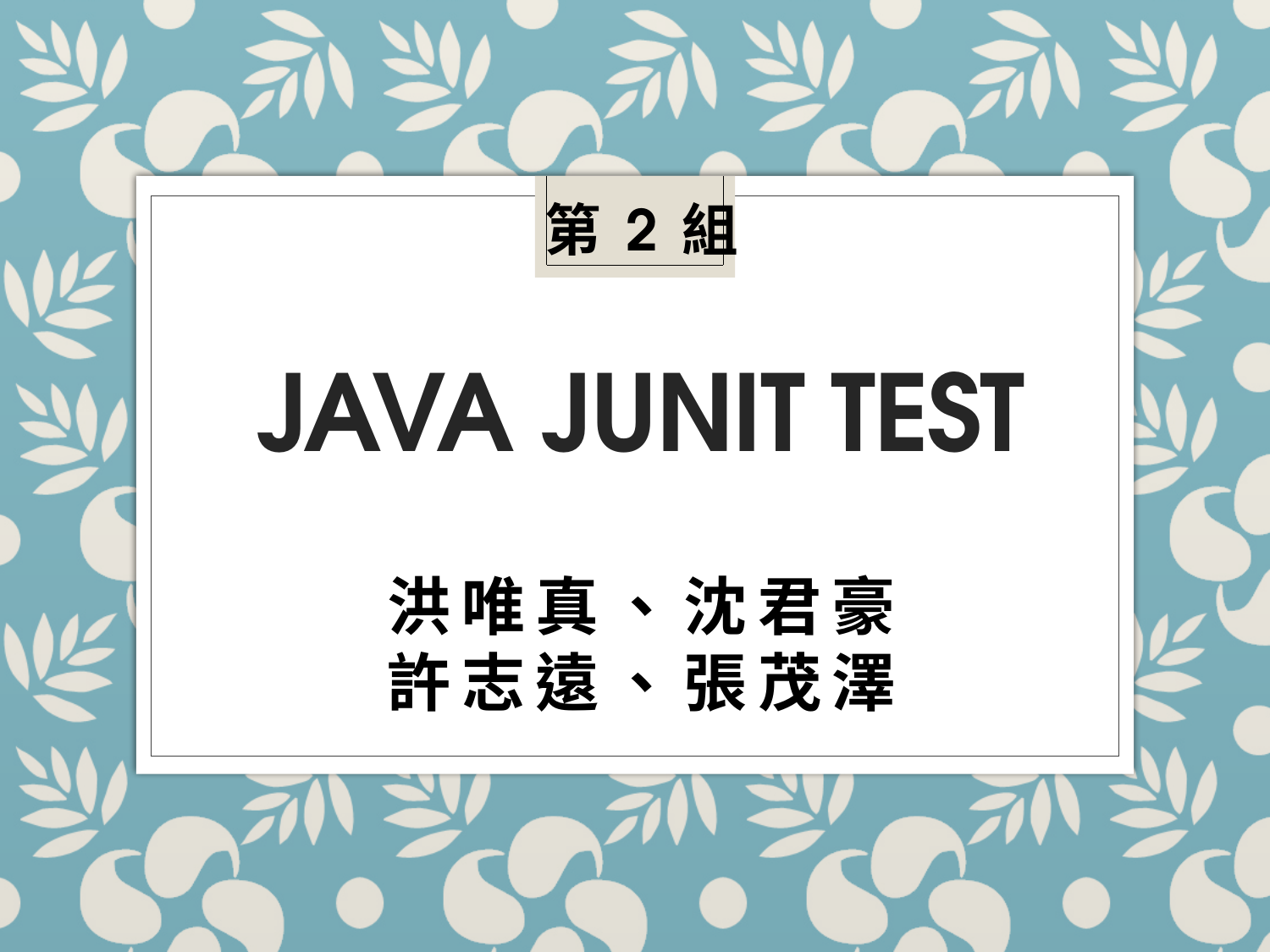

第2組

洪唯真、沈君豪
許志遠、張茂澤

# Java Junit Test